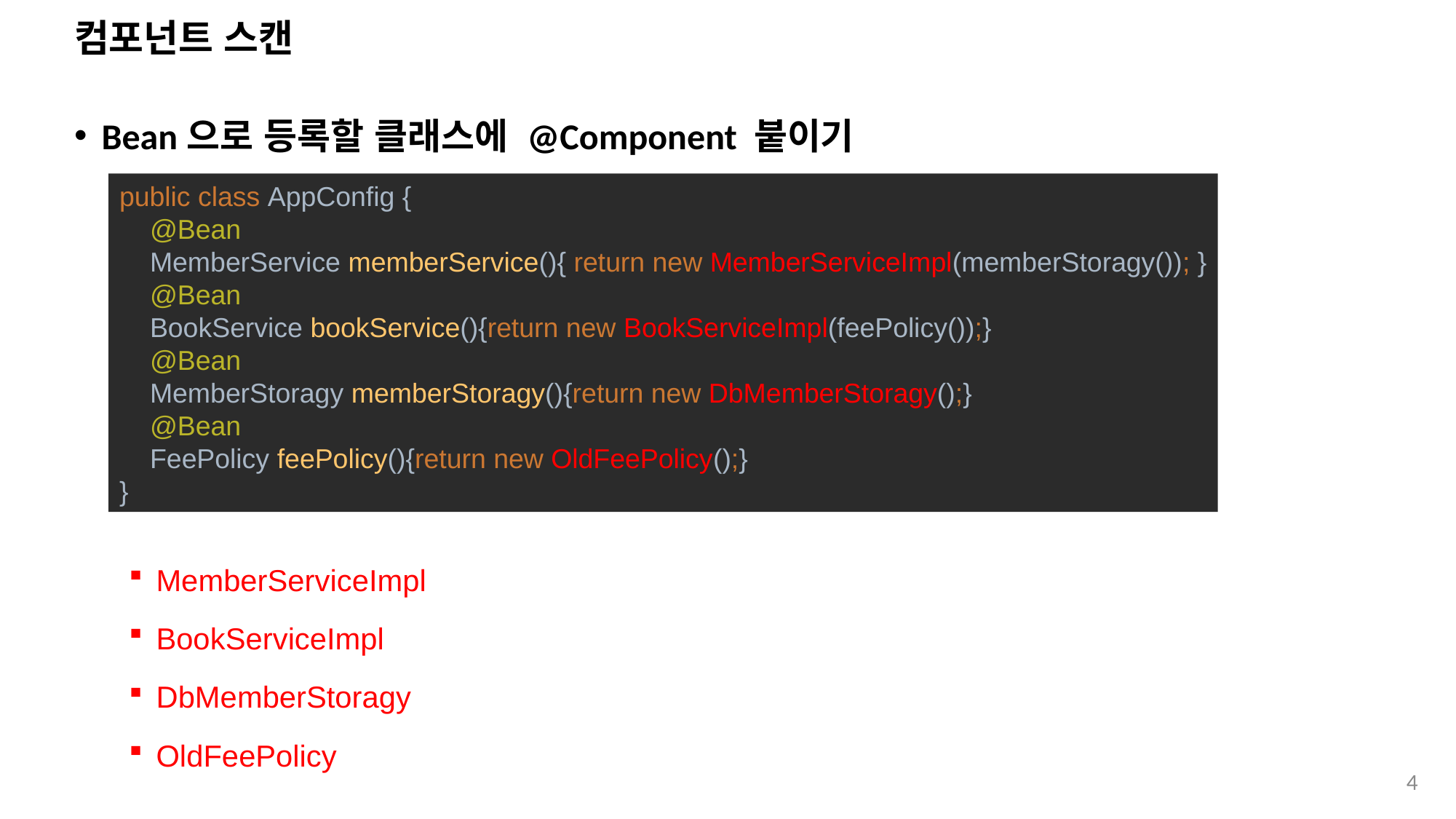

# 컴포넌트 스캔
Bean으로 등록할 클래스에 @Component 붙이기

MemberServiceImpl
BookServiceImpl
DbMemberStoragy
OldFeePolicy

public class AppConfig {
    @Bean
    MemberService memberService(){ return new MemberServiceImpl(memberStoragy()); }
    @Bean
    BookService bookService(){return new BookServiceImpl(feePolicy());}
    @Bean
    MemberStoragy memberStoragy(){return new DbMemberStoragy();}
    @Bean
    FeePolicy feePolicy(){return new OldFeePolicy();}
}
4